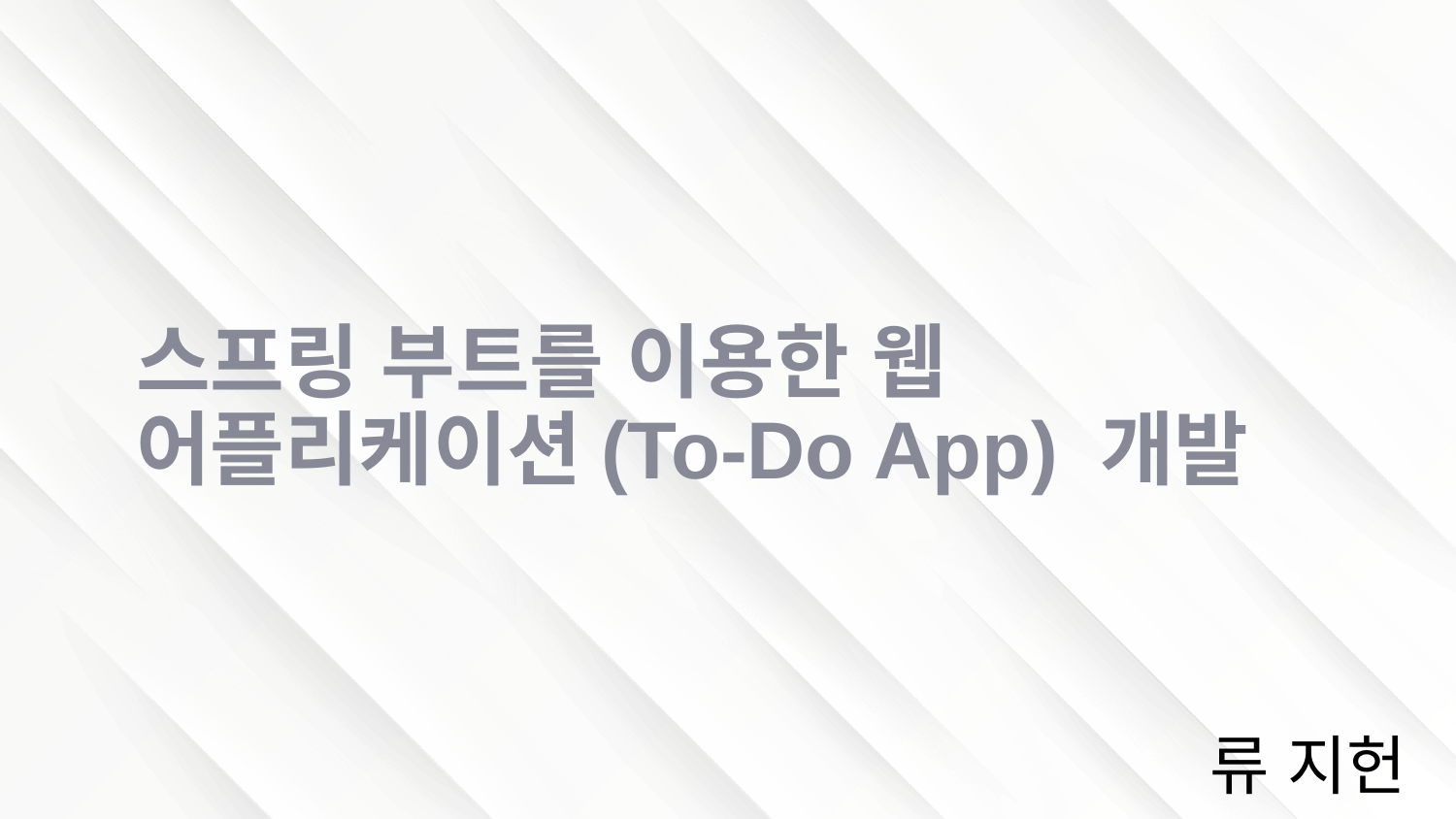

# 스프링 부트를 이용한 웹 어플리케이션(To-Do App) 개발
류 지헌